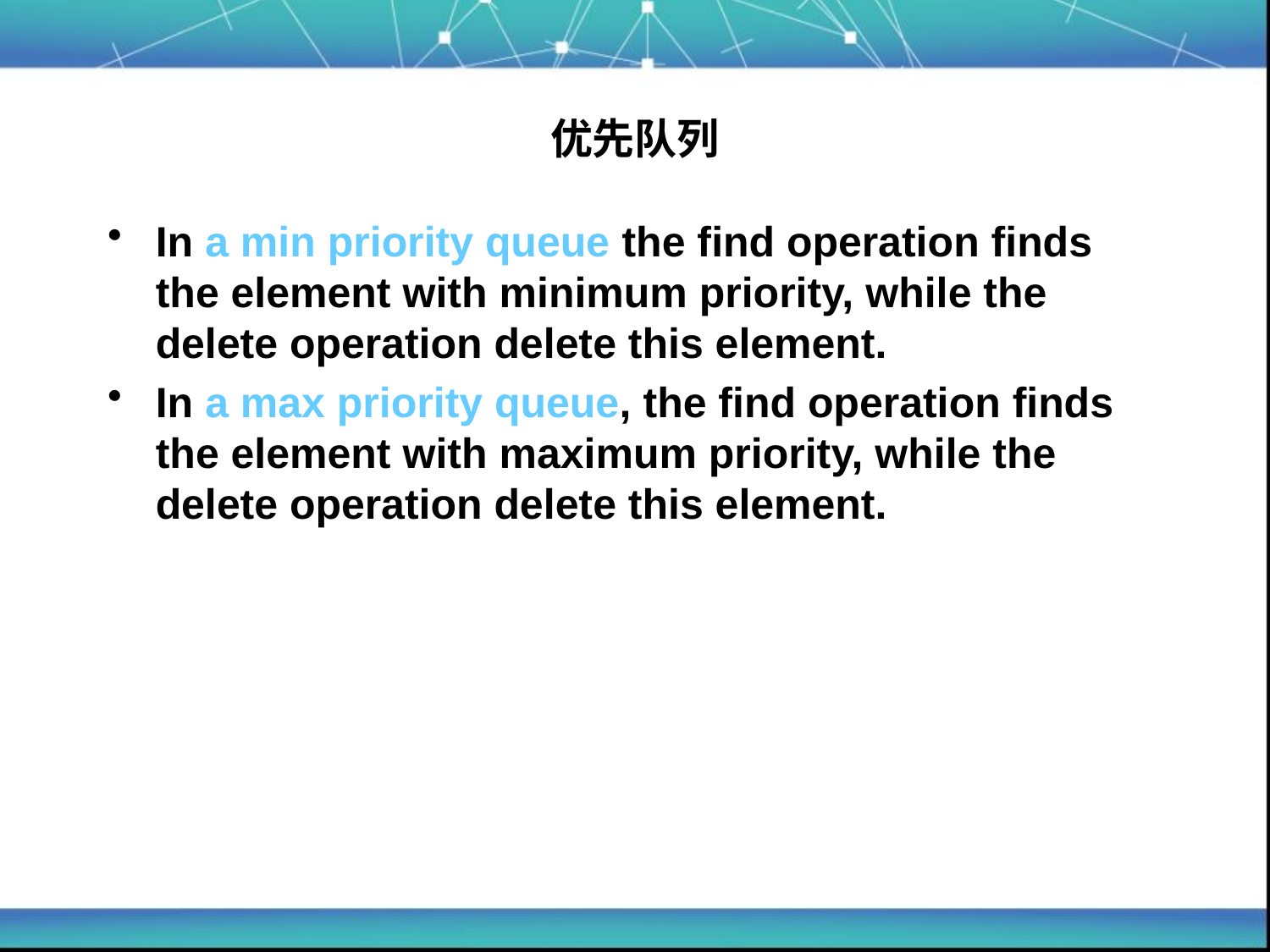

优先队列
In a min priority queue the find operation finds the element with minimum priority, while the delete operation delete this element.
In a max priority queue, the find operation finds the element with maximum priority, while the delete operation delete this element.